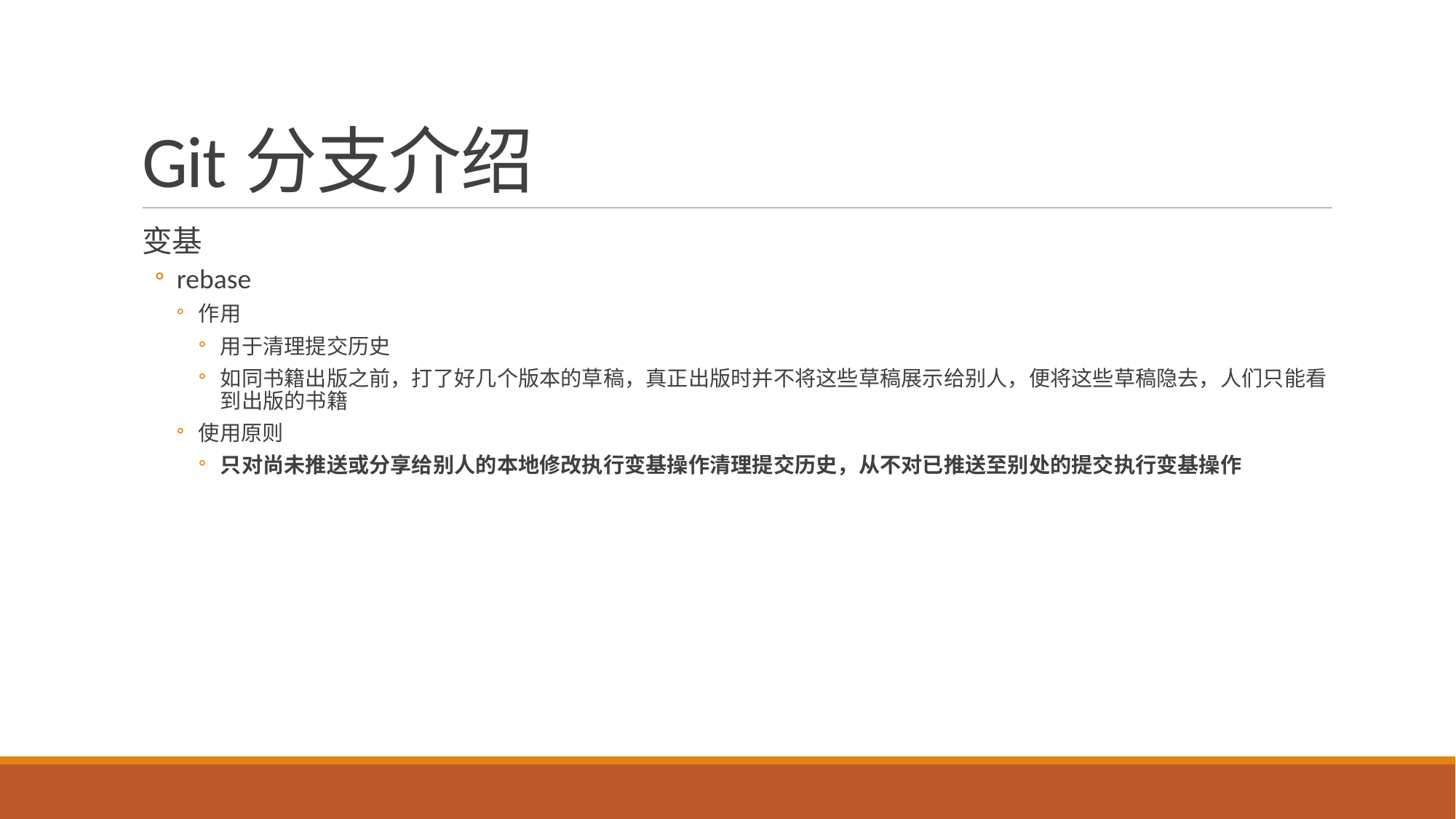

# Git分支介绍
变基
rebase
作用
用于清理提交历史
如同书籍出版之前，打了好几个版本的草稿，真正出版时并不将这些草稿展示给别人，便将这些草稿隐去，人们只能看到出版的书籍
使用原则
只对尚未推送或分享给别人的本地修改执行变基操作清理提交历史，从不对已推送至别处的提交执行变基操作